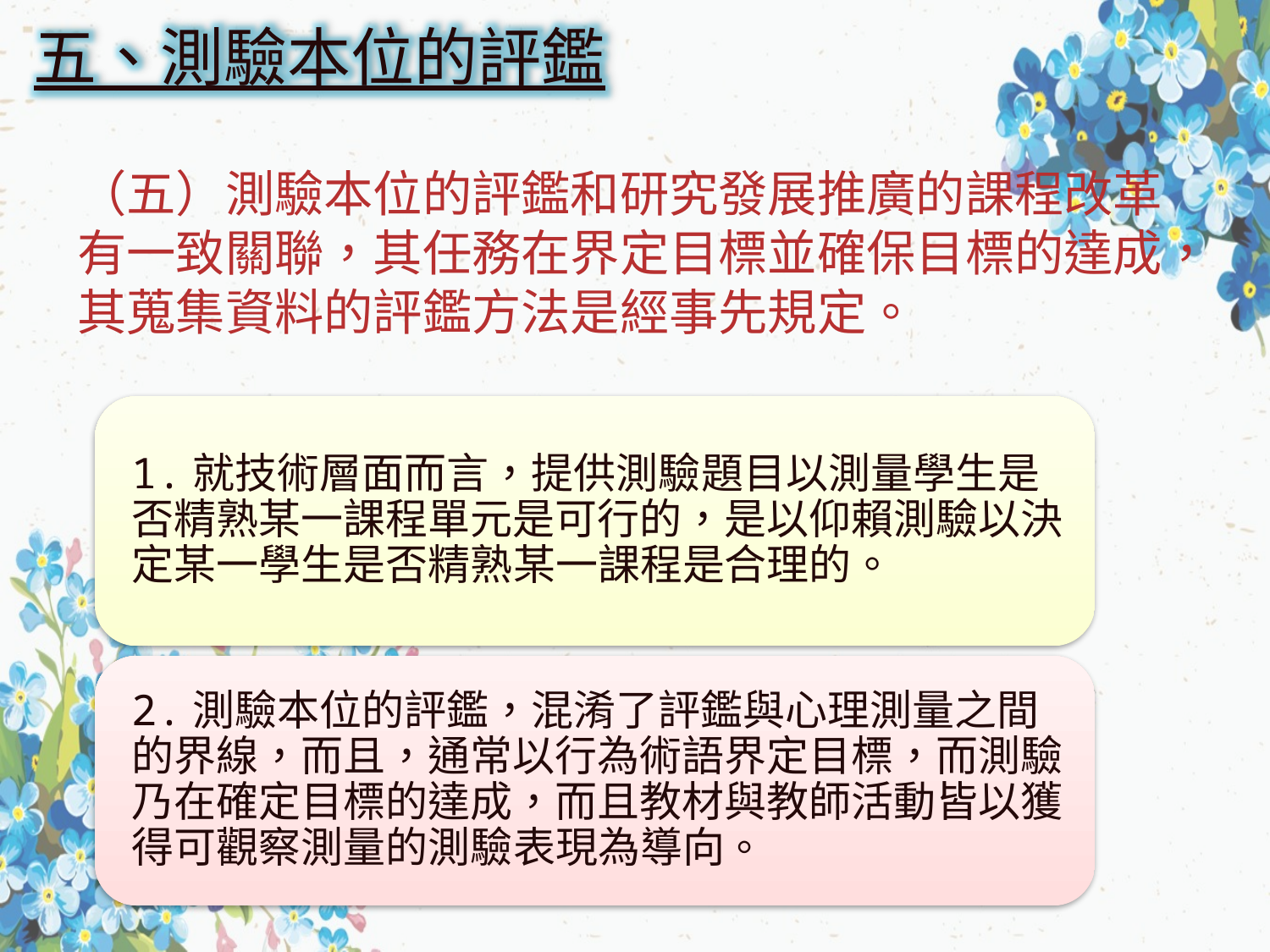

五、測驗本位的評鑑
（五）測驗本位的評鑑和研究發展推廣的課程改革有一致關聯，其任務在界定目標並確保目標的達成，其蒐集資料的評鑑方法是經事先規定。
1.就技術層面而言，提供測驗題目以測量學生是否精熟某一課程單元是可行的，是以仰賴測驗以決定某一學生是否精熟某一課程是合理的。
2.測驗本位的評鑑，混淆了評鑑與心理測量之間的界線，而且，通常以行為術語界定目標，而測驗乃在確定目標的達成，而且教材與教師活動皆以獲得可觀察測量的測驗表現為導向。